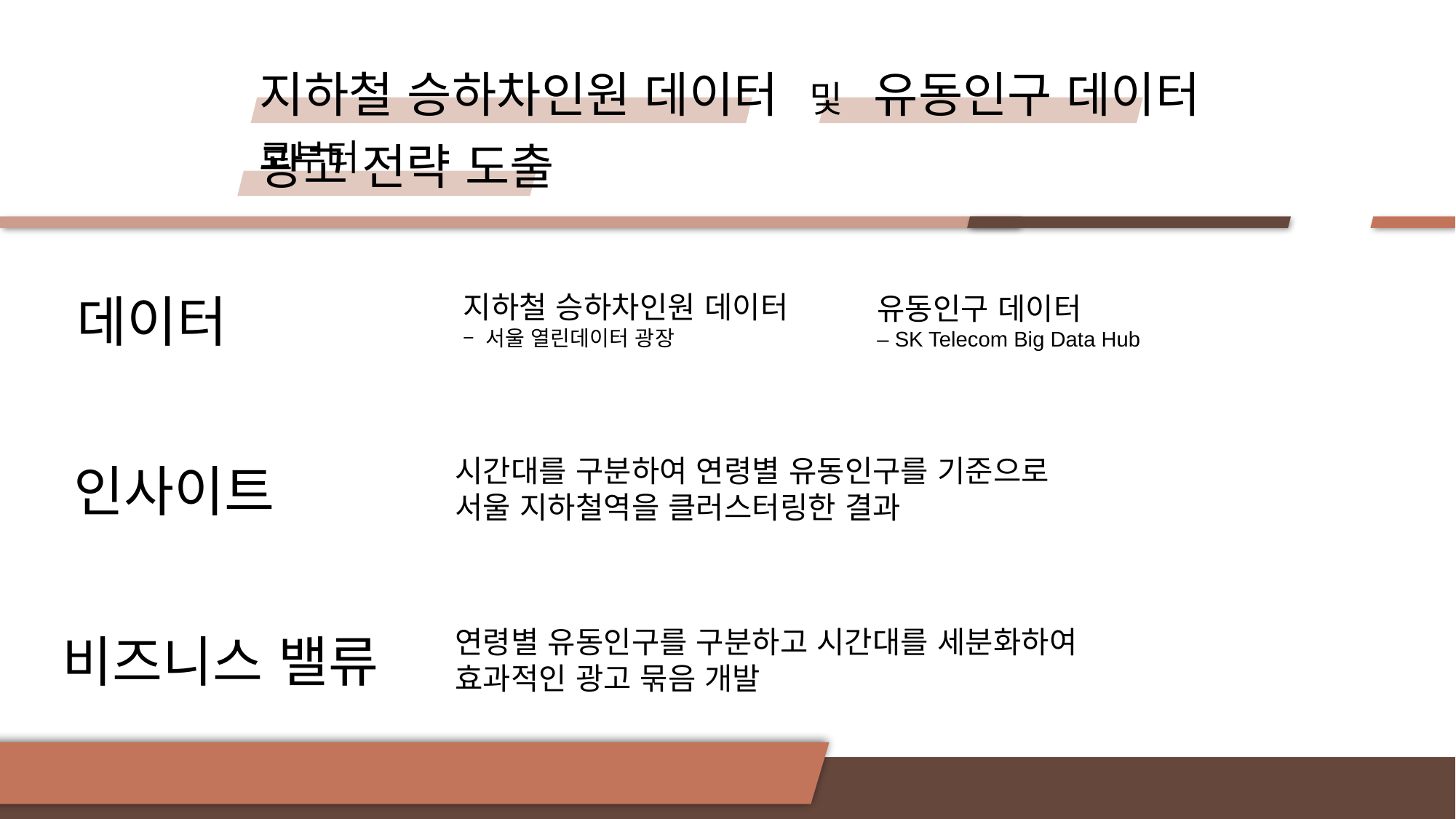

지하철 승하차인원 데이터   및   유동인구 데이터 로부터

 광고 전략 도출

데이터
지하철 승하차인원 데이터
– 서울 열린데이터 광장
유동인구 데이터
– SK Telecom Big Data Hub
시간대를 구분하여 연령별 유동인구를 기준으로
서울 지하철역을 클러스터링한 결과
인사이트
연령별 유동인구를 구분하고 시간대를 세분화하여
효과적인 광고 묶음 개발
비즈니스 밸류